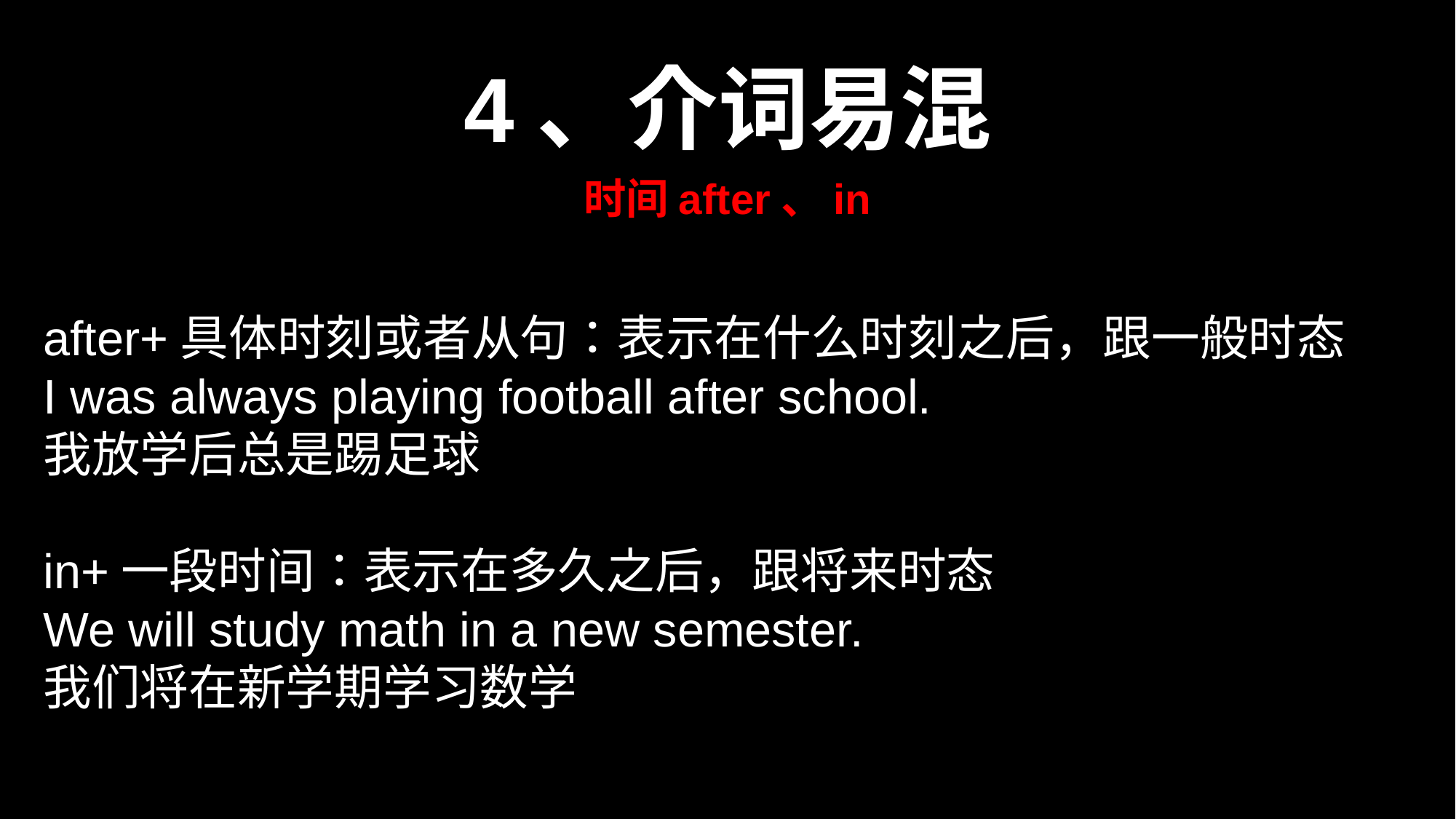

4、介词易混
时间after、in
after+具体时刻或者从句：表示在什么时刻之后，跟一般时态
I was always playing football after school.
我放学后总是踢足球

in+一段时间：表示在多久之后，跟将来时态
We will study math in a new semester.
我们将在新学期学习数学